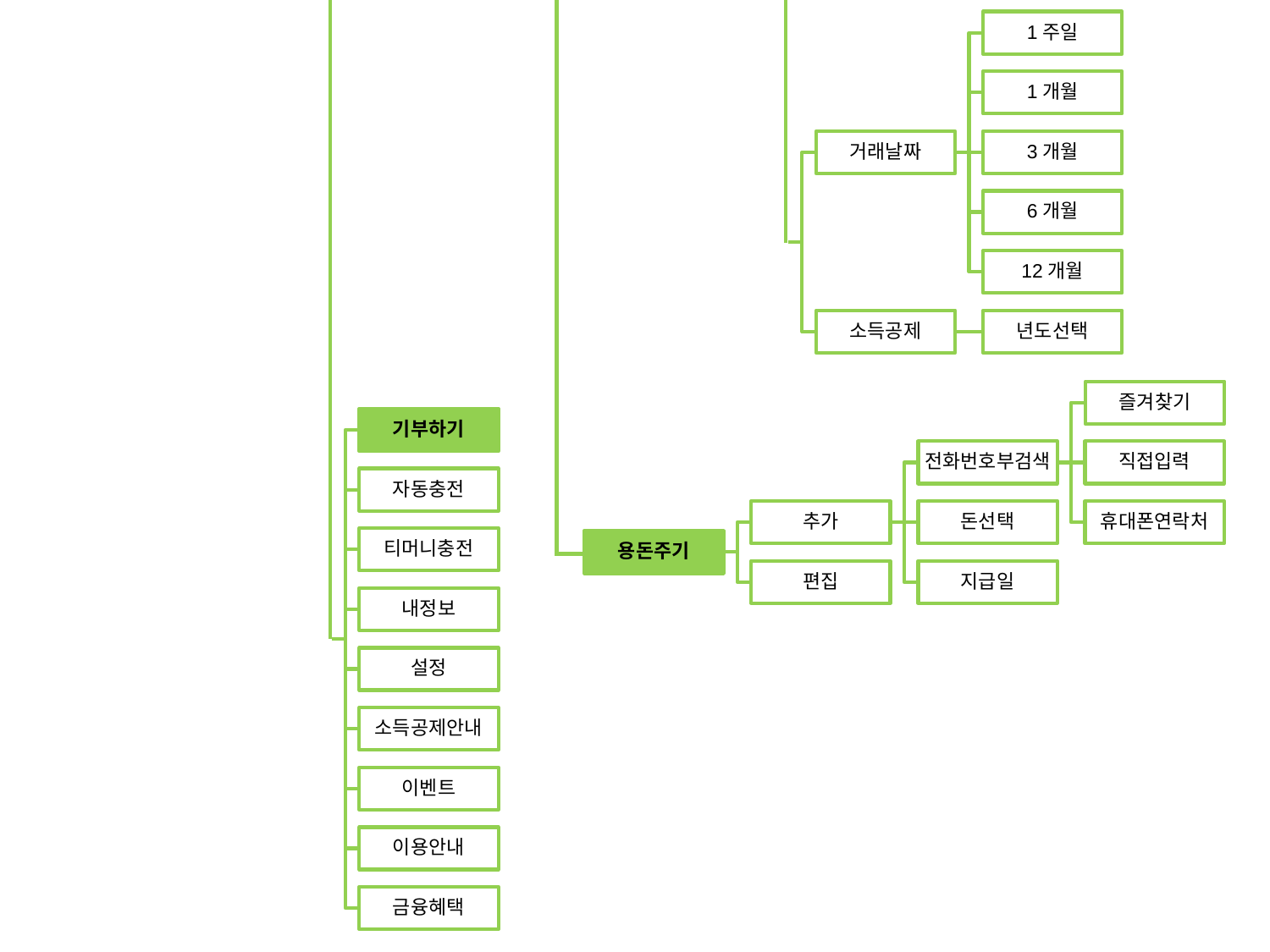

1주일

1개월

거래날짜
3개월

6개월

12개월
소득공제
년도선택

즐겨찾기

기부하기

전화번호부검색
직접입력

자동충전

추가
돈선택
휴대폰연락처

티머니충전
용돈주기

편집
지급일
내정보

설정
소득공제안내
이벤트
이용안내
금융혜택